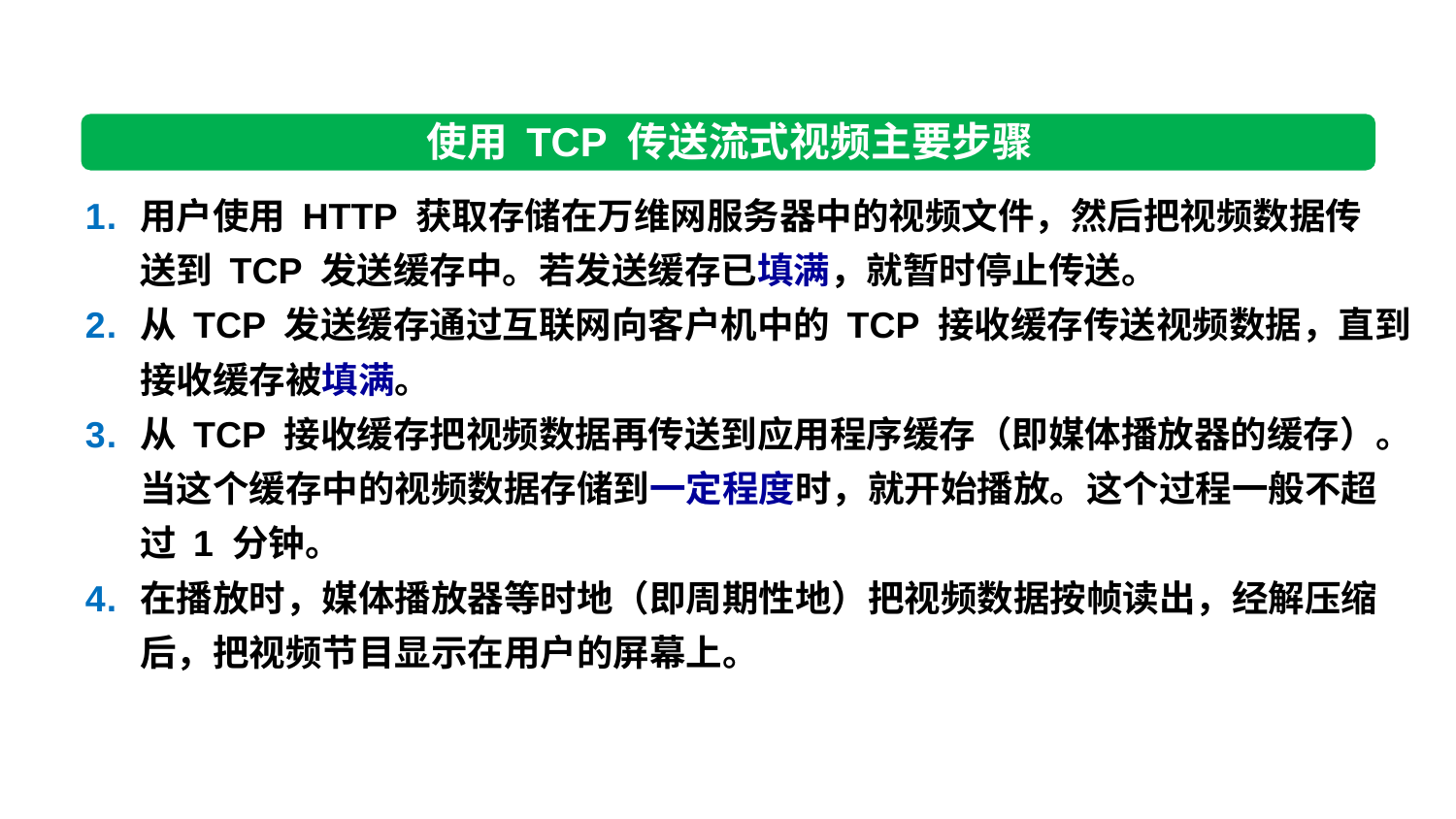

使用 TCP 传送流式视频主要步骤

用户使用 HTTP 获取存储在万维网服务器中的视频文件，然后把视频数据传   送到 TCP 发送缓存中。若发送缓存已填满，就暂时停止传送。
从 TCP 发送缓存通过互联网向客户机中的 TCP 接收缓存传送视频数据，直到 接收缓存被填满。
从 TCP 接收缓存把视频数据再传送到应用程序缓存（即媒体播放器的缓存）。当这个缓存中的视频数据存储到一定程度时，就开始播放。这个过程一般不超 过 1 分钟。
在播放时，媒体播放器等时地（即周期性地）把视频数据按帧读出，经解压缩 后，把视频节目显示在用户的屏幕上。
20